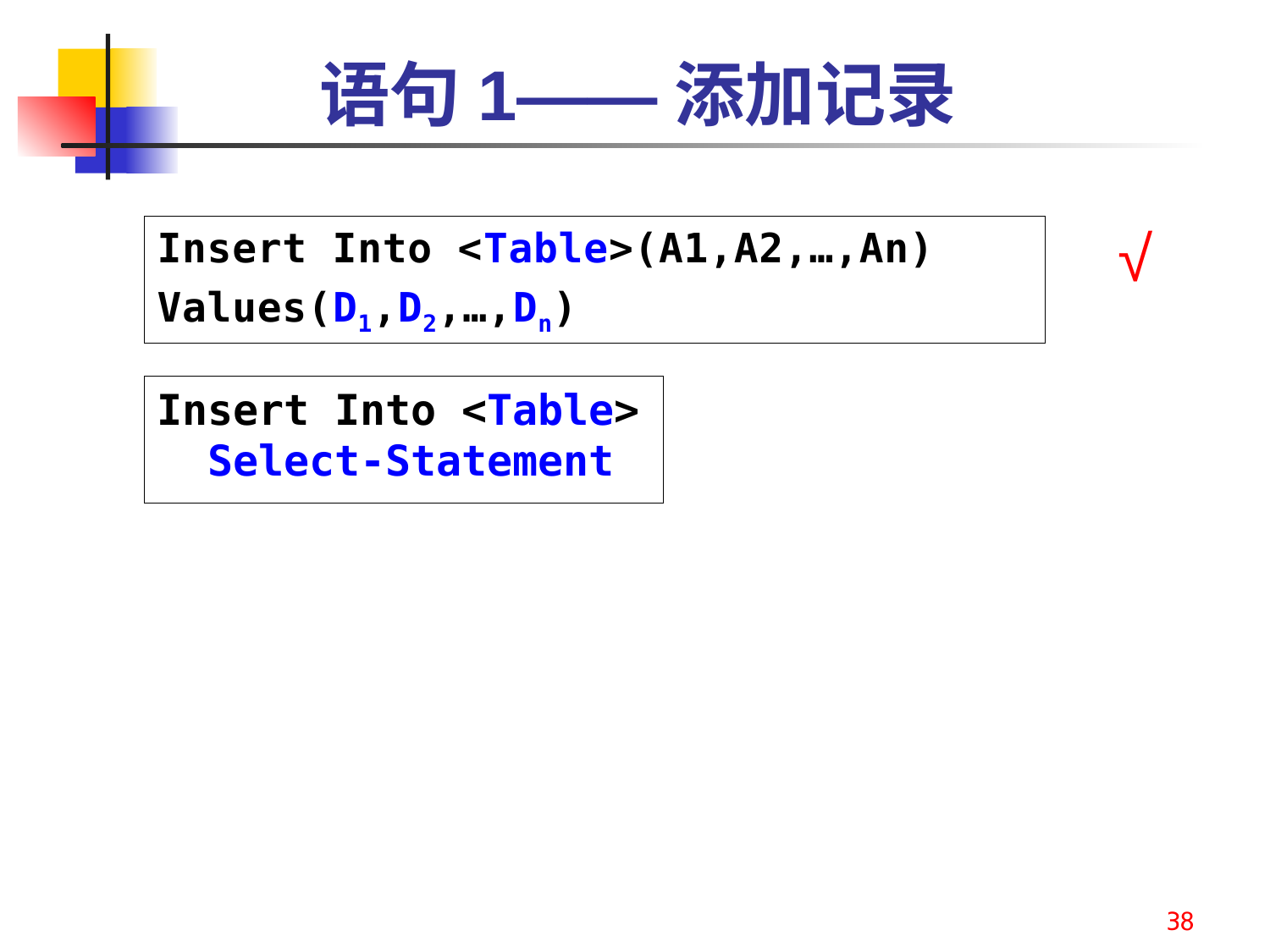

# 语句1——添加记录
√
Insert Into <Table>(A1,A2,…,An)
Values(D1,D2,…,Dn)
Insert Into <Table>
  Select-Statement

38